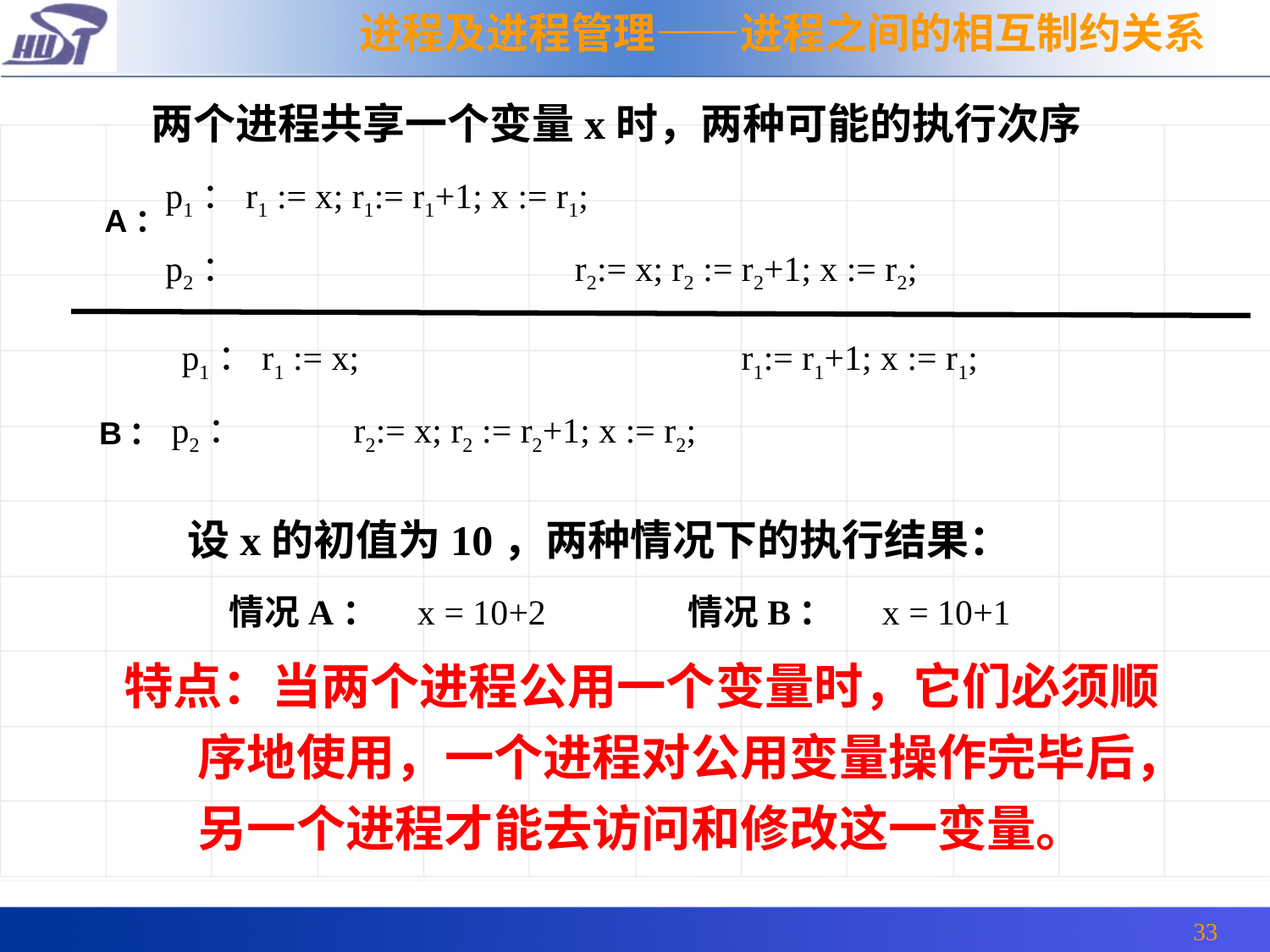

进程及进程管理——进程之间的相互制约关系
   两个进程共享一个变量x时，两种可能的执行次序
      p1：r1 := x; r1:= r1+1; x := r1;
      p2：                                          r2:= x; r2 := r2+1; x := r2;
A：

p1：r1 := x;                                           r1:= r1+1; x := r1;
      p2：             r2:= x; r2 := r2+1; x := r2;
B：
设x的初值为10，两种情况下的执行结果：
          情况A：    x = 10+2               情况B：     x = 10+1
特点：当两个进程公用一个变量时，它们必须顺序地使用，一个进程对公用变量操作完毕后，另一个进程才能去访问和修改这一变量。
33